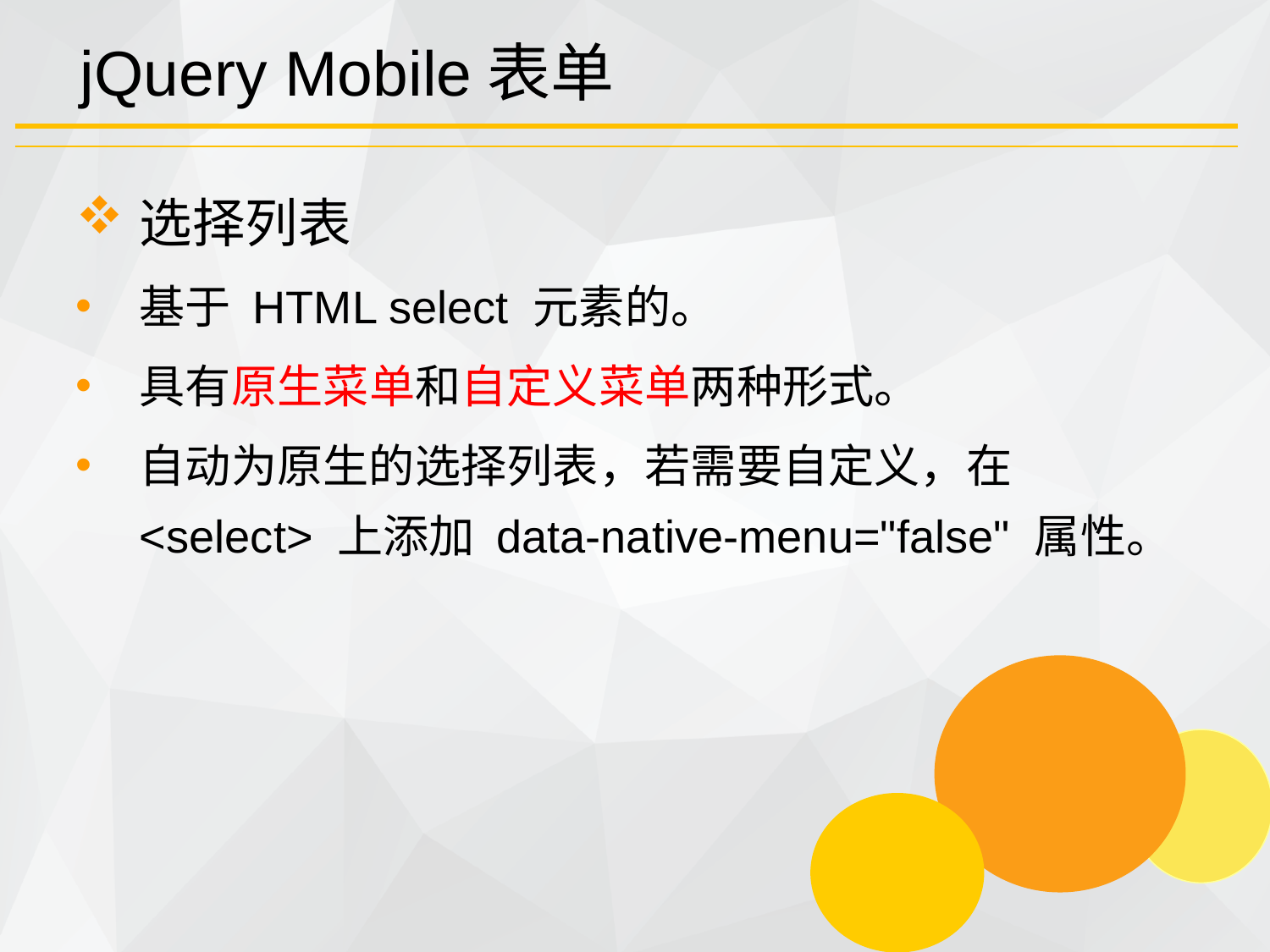

# jQuery Mobile表单
选择列表
基于 HTML select 元素的。
具有原生菜单和自定义菜单两种形式。
自动为原生的选择列表，若需要自定义，在 <select> 上添加 data-native-menu="false" 属性。